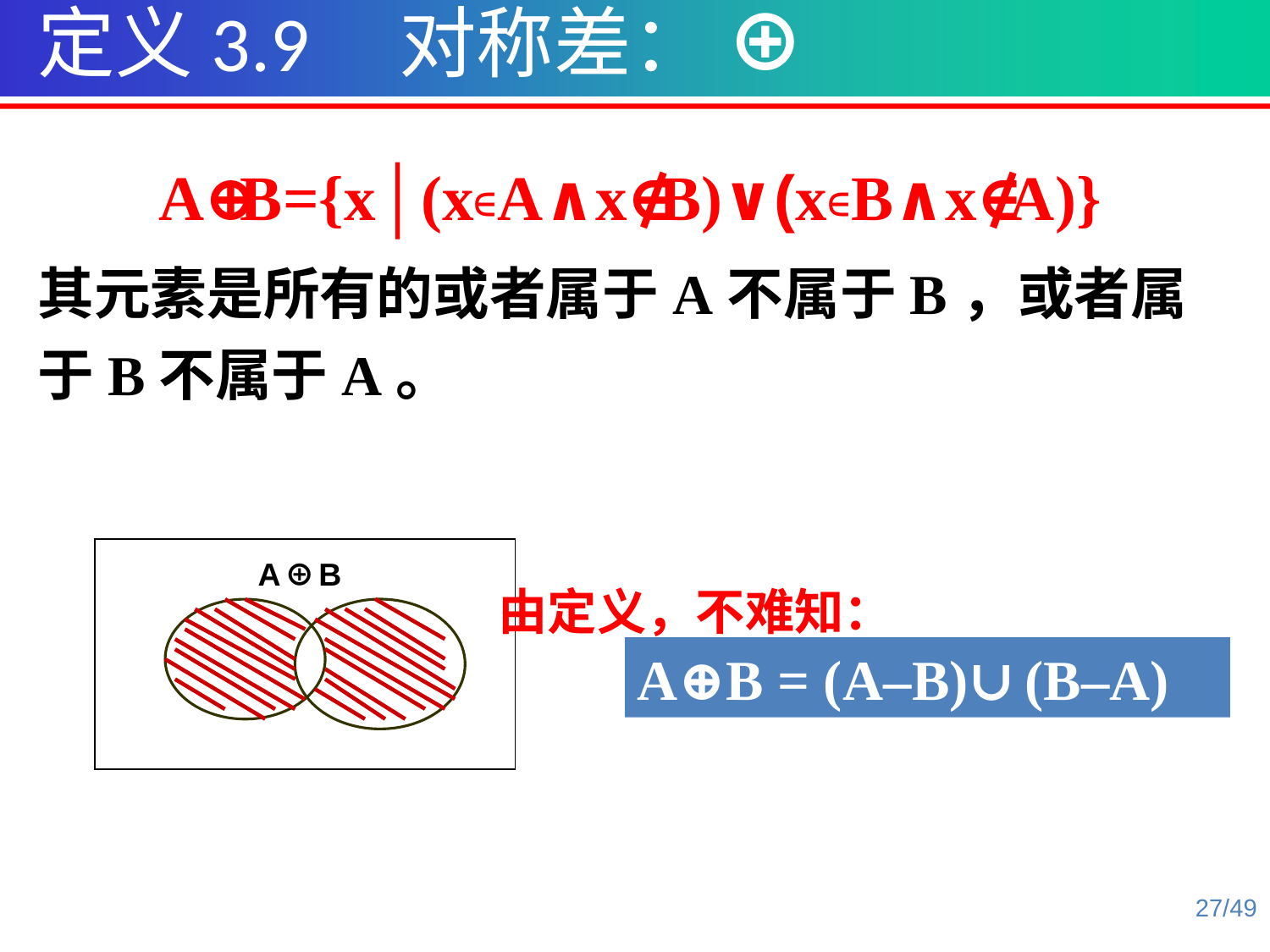

定义3.9    对称差： ⊕
A⊕B={x│(x∊A∧x∉B)∨(x∊B∧x∉A)}
其元素是所有的或者属于A不属于B，或者属于B不属于A。

A⊕B

由定义，不难知：
A⊕B = (A–B)∪(B–A)
27/49